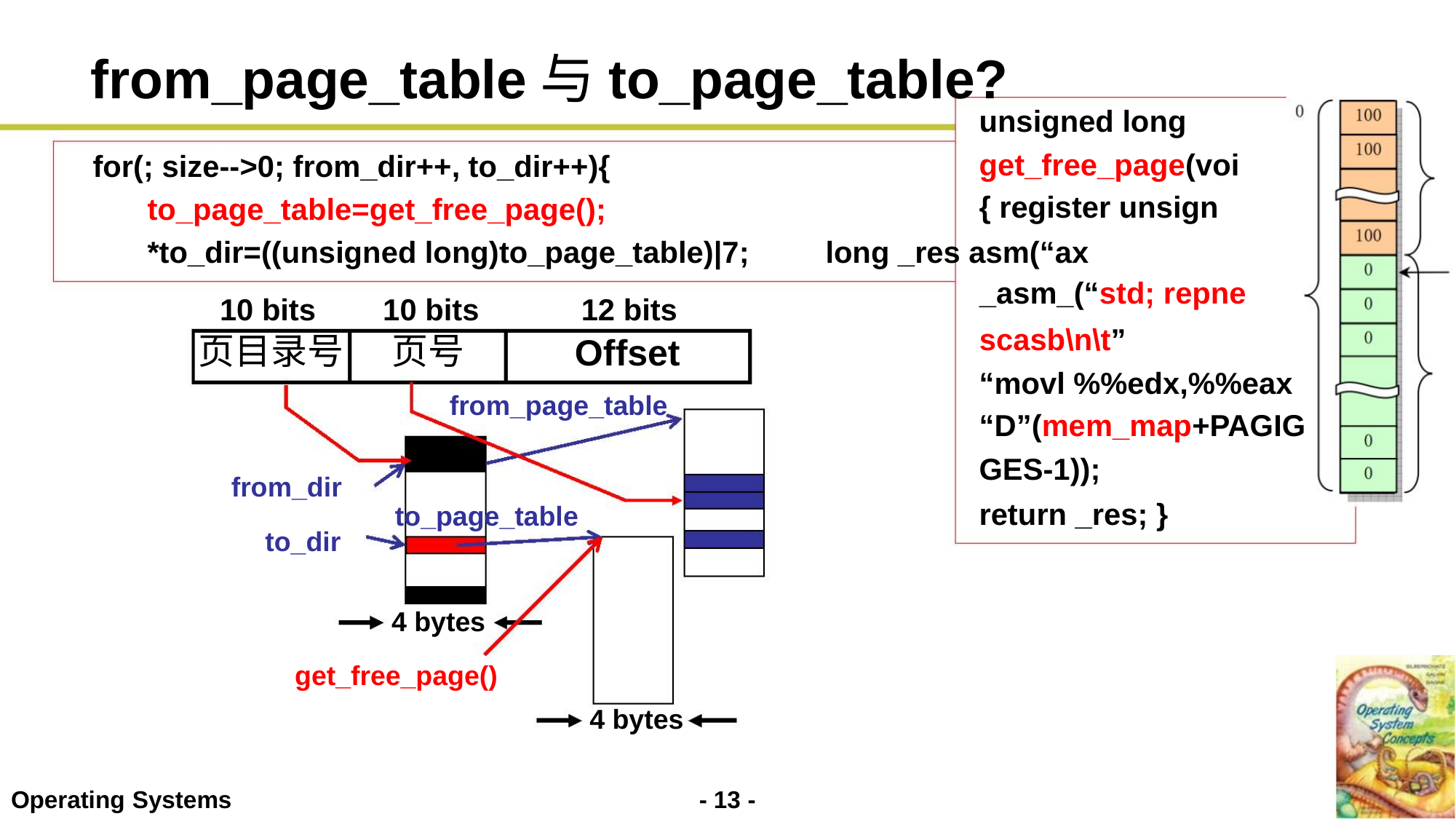

from_page_table与to_page_table?

unsigned long
get_free_page(voi
{ register unsign
for(; size-->0; from_dir++, to_dir++){
to_page_table=get_free_page();
*to_dir=((unsigned long)to_page_table)|7; long _res asm(“ax
_asm_(“std; repne
10 bits
页目录号 页号
10 bits
12 bits
Offset
scasb\n\t”
“movl %%edx,%%eax
“D”(mem_map+PAGIG
GES-1));
from_page_table
from_dir
to_dir
return _res; }
to_page_table
4 bytes
get_free_page()

4 bytes
- 13 -
Operating Systems